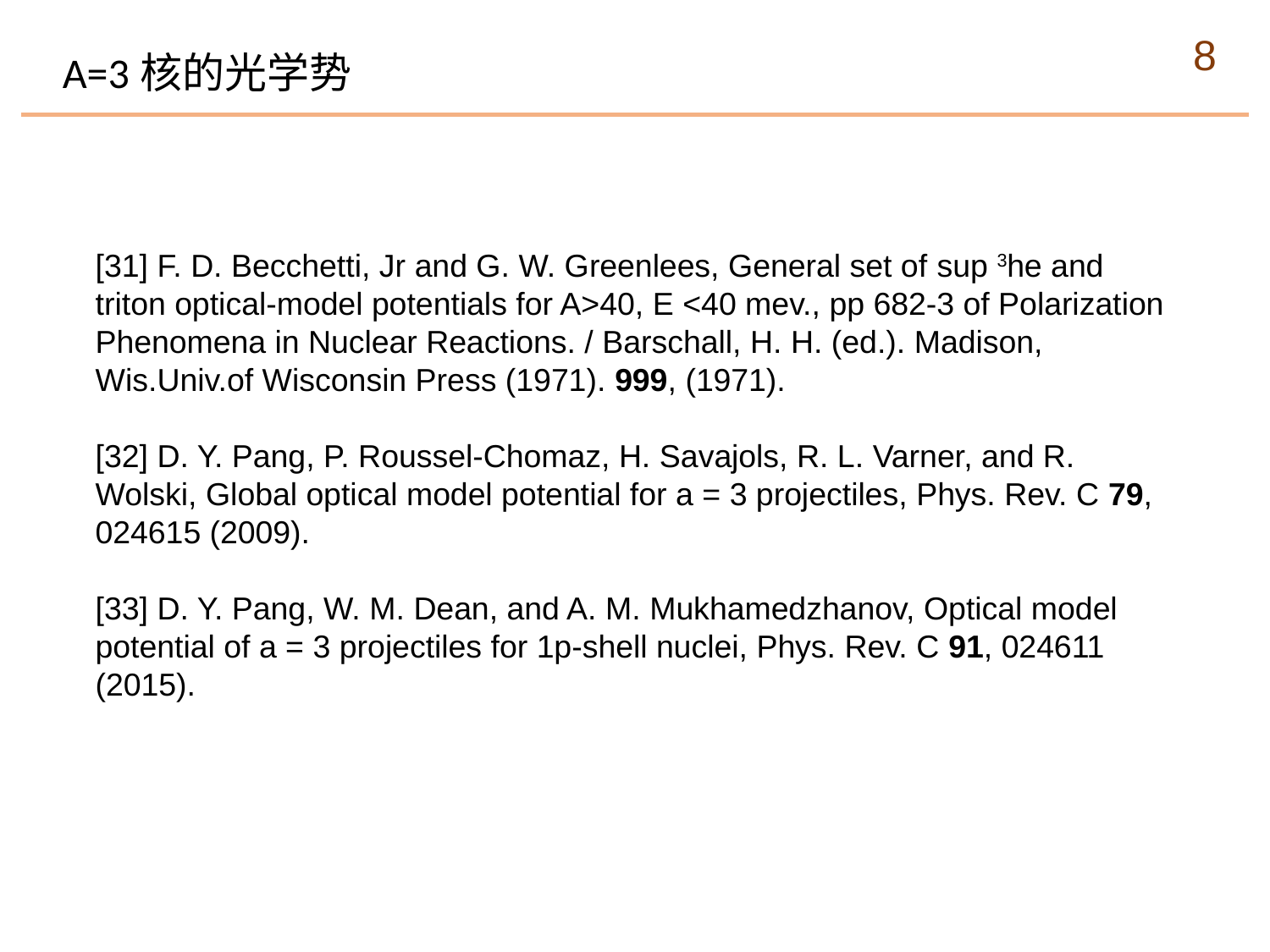

8
A=3核的光学势
[31] F. D. Becchetti, Jr and G. W. Greenlees, General set of sup 3he and triton optical-model potentials for A>40, E <40 mev., pp 682-3 of Polarization Phenomena in Nuclear Reactions. / Barschall, H. H. (ed.). Madison, Wis.Univ.of Wisconsin Press (1971). 999, (1971).
[32] D. Y. Pang, P. Roussel-Chomaz, H. Savajols, R. L. Varner, and R. Wolski, Global optical model potential for a = 3 projectiles, Phys. Rev. C 79, 024615 (2009).
[33] D. Y. Pang, W. M. Dean, and A. M. Mukhamedzhanov, Optical model potential of a = 3 projectiles for 1p-shell nuclei, Phys. Rev. C 91, 024611 (2015).